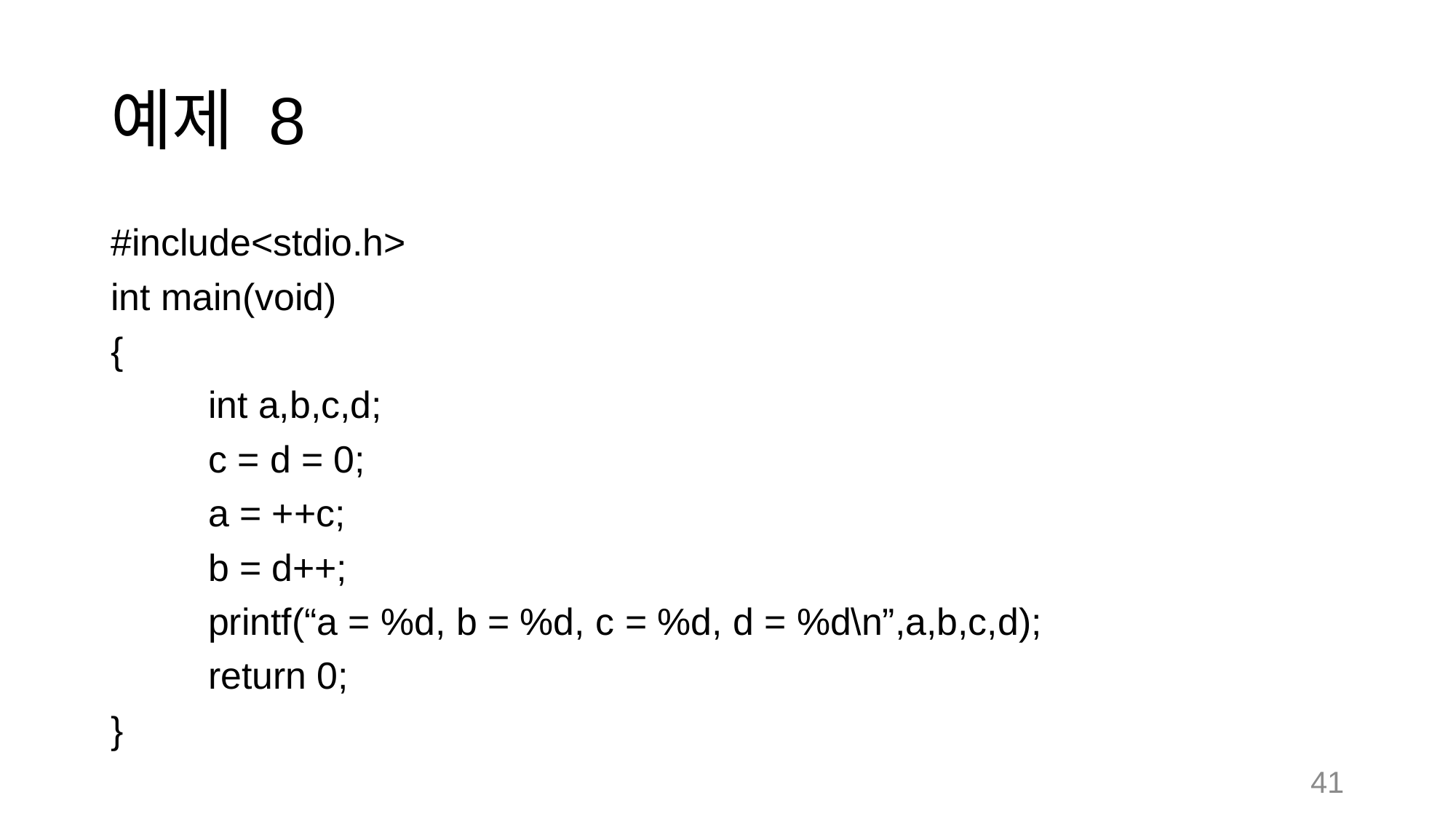

# 예제 8
#include<stdio.h>
int main(void)
{
	int a,b,c,d;
	c = d = 0;
	a = ++c;
	b = d++;
	printf(“a = %d, b = %d, c = %d, d = %d\n”,a,b,c,d);
	return 0;
}
41